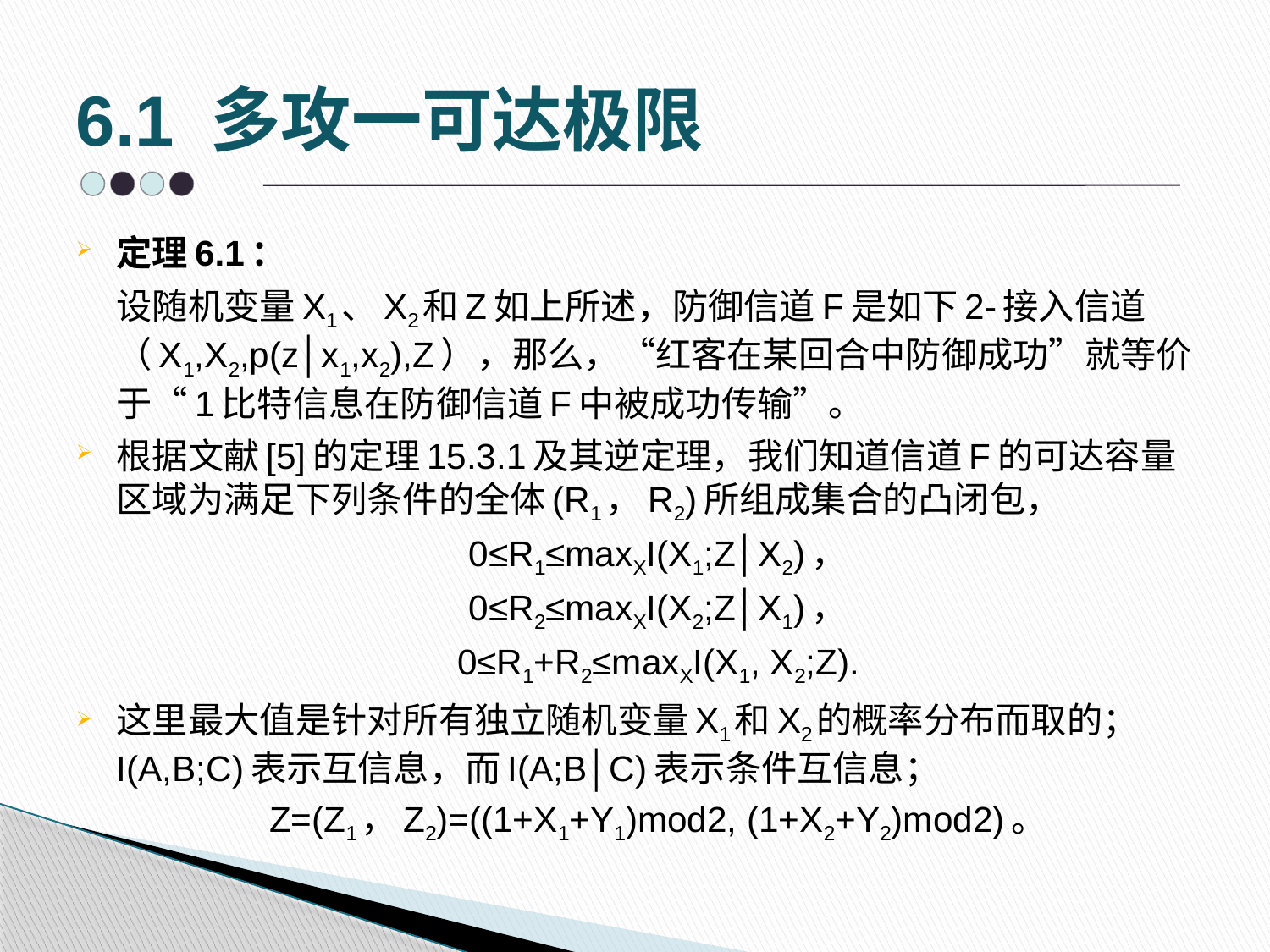

# 6.1 多攻一可达极限

定理6.1：
	设随机变量X1、X2和Z如上所述，防御信道F是如下2-接入信道（X1,X2,p(z│x1,x2),Z），那么，“红客在某回合中防御成功”就等价于“1比特信息在防御信道F中被成功传输”。
根据文献[5]的定理15.3.1及其逆定理，我们知道信道F的可达容量区域为满足下列条件的全体(R1，R2)所组成集合的凸闭包，
	0≤R1≤maxXI(X1;Z│X2)，
	0≤R2≤maxXI(X2;Z│X1)，
	0≤R1+R2≤maxXI(X1, X2;Z).
这里最大值是针对所有独立随机变量X1和X2的概率分布而取的；I(A,B;C)表示互信息，而I(A;B│C)表示条件互信息；
Z=(Z1，Z2)=((1+X1+Y1)mod2, (1+X2+Y2)mod2)。